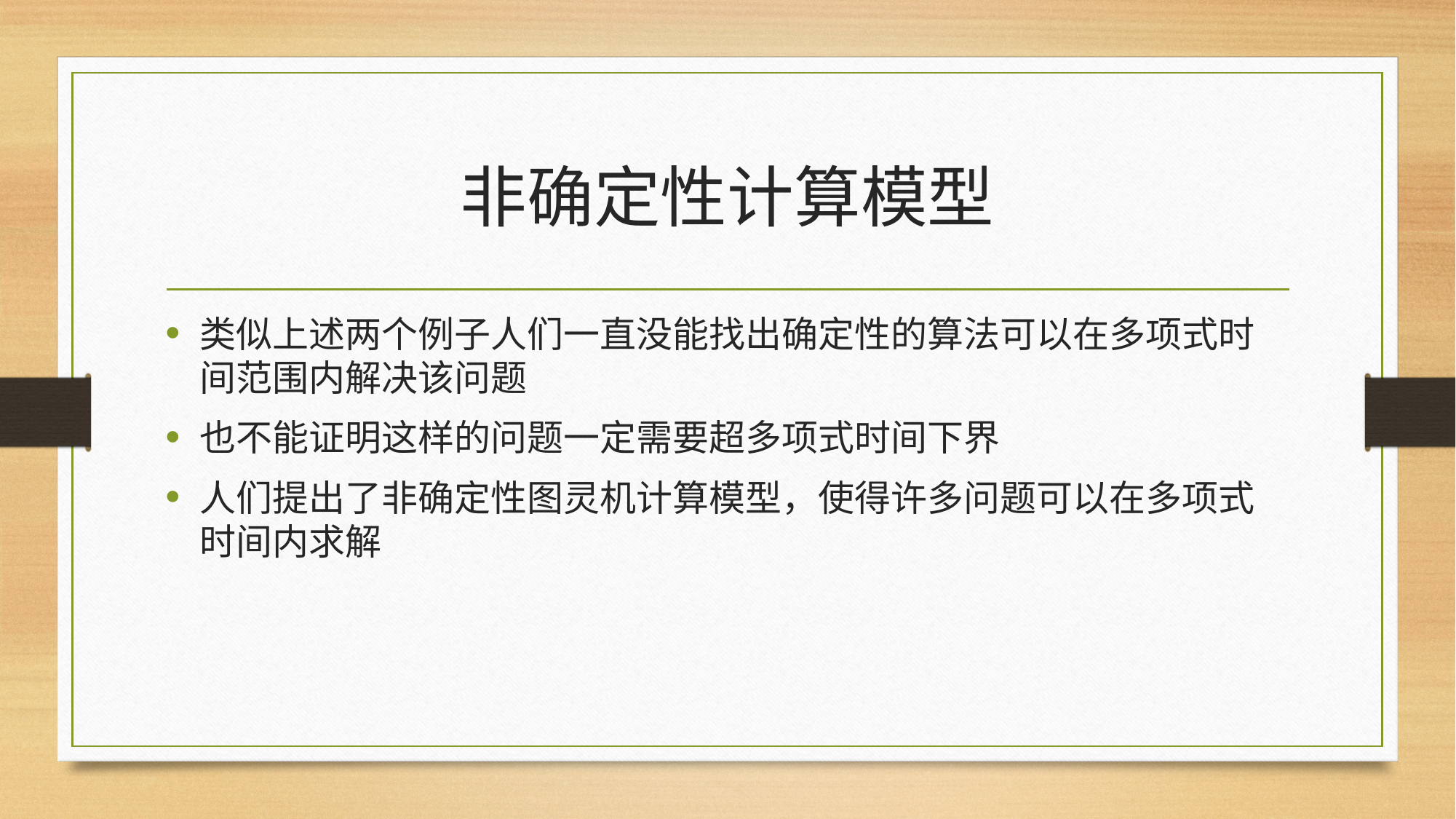

# 非确定性计算模型
类似上述两个例子人们一直没能找出确定性的算法可以在多项式时间范围内解决该问题
也不能证明这样的问题一定需要超多项式时间下界
人们提出了非确定性图灵机计算模型，使得许多问题可以在多项式时间内求解